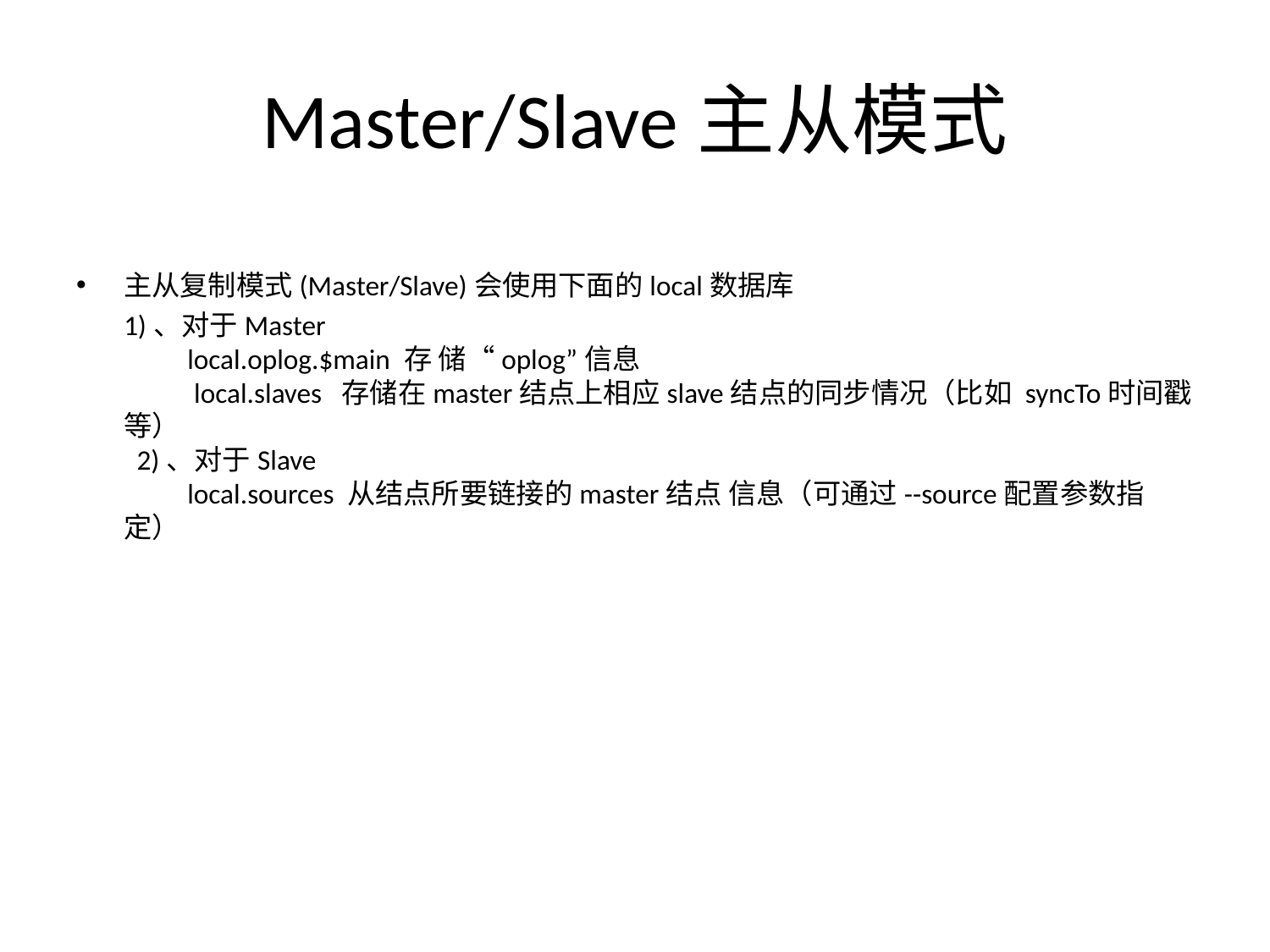

# Master/Slave主从模式

主从复制模式(Master/Slave)会使用下面的local数据库
	1)、对于Master
          local.oplog.$main 存 储“oplog”信息
          local.slaves  存储在master结点上相应slave结点的同步情况（比如 syncTo时间戳等）
 2)、对于Slave
          local.sources 从结点所要链接的master结点 信息（可通过--source配置参数指定）